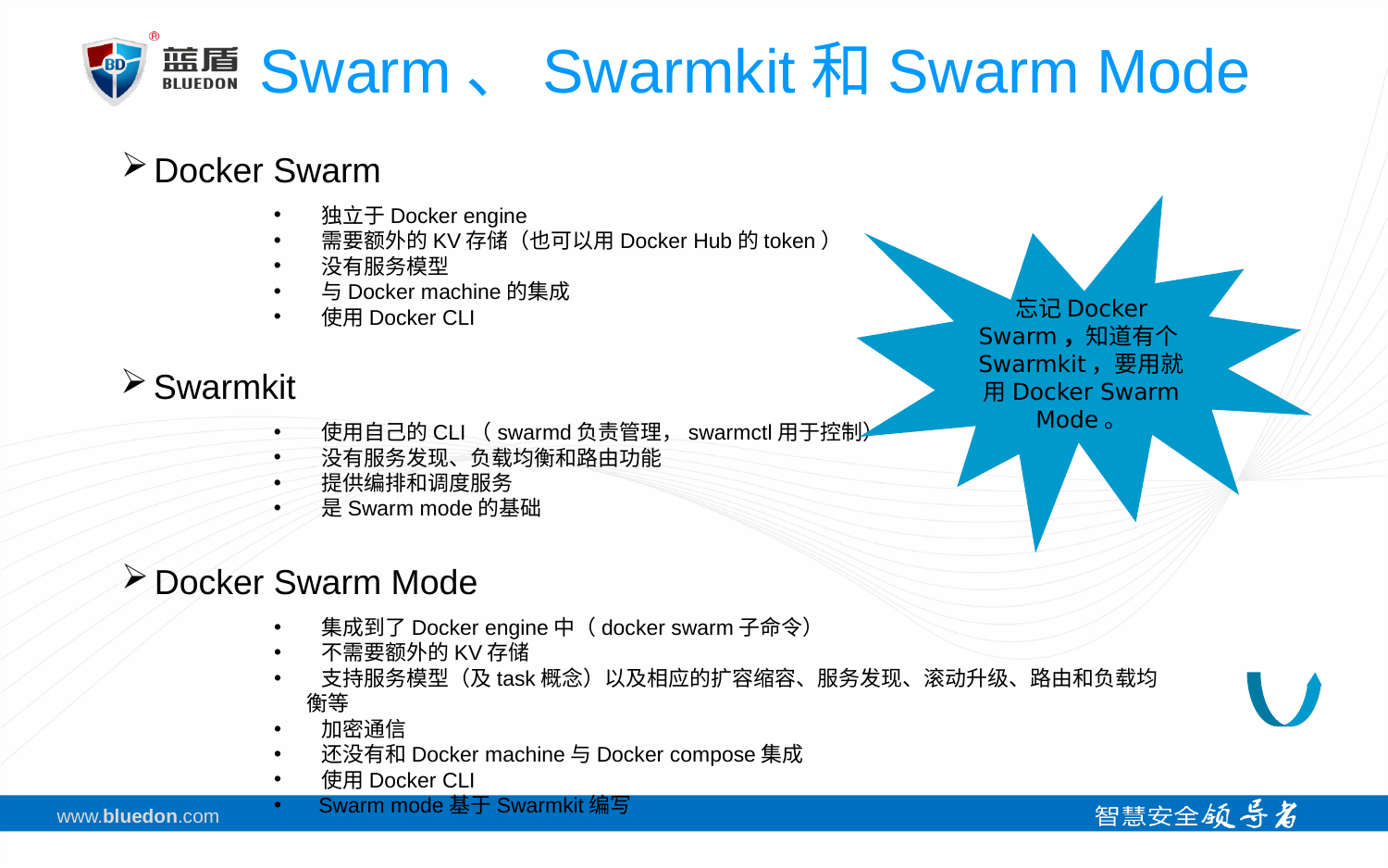

Swarm、Swarmkit和Swarm Mode

Docker Swarm

  独立于Docker engine
  需要额外的KV存储（也可以用Docker Hub的token）
  没有服务模型
  与Docker machine的集成
  使用Docker CLI
忘记Docker Swarm，知道有个Swarmkit，要用就用Docker Swarm Mode。
Swarmkit

  使用自己的CLI（swarmd负责管理，swarmctl用于控制）
  没有服务发现、负载均衡和路由功能
  提供编排和调度服务
  是Swarm mode的基础
Docker Swarm Mode

  集成到了Docker engine中（docker swarm子命令）
  不需要额外的KV存储
  支持服务模型（及task概念）以及相应的扩容缩容、服务发现、滚动升级、路由和负载均衡等
  加密通信
  还没有和Docker machine与Docker compose集成
  使用Docker CLI
  Swarm mode基于Swarmkit编写